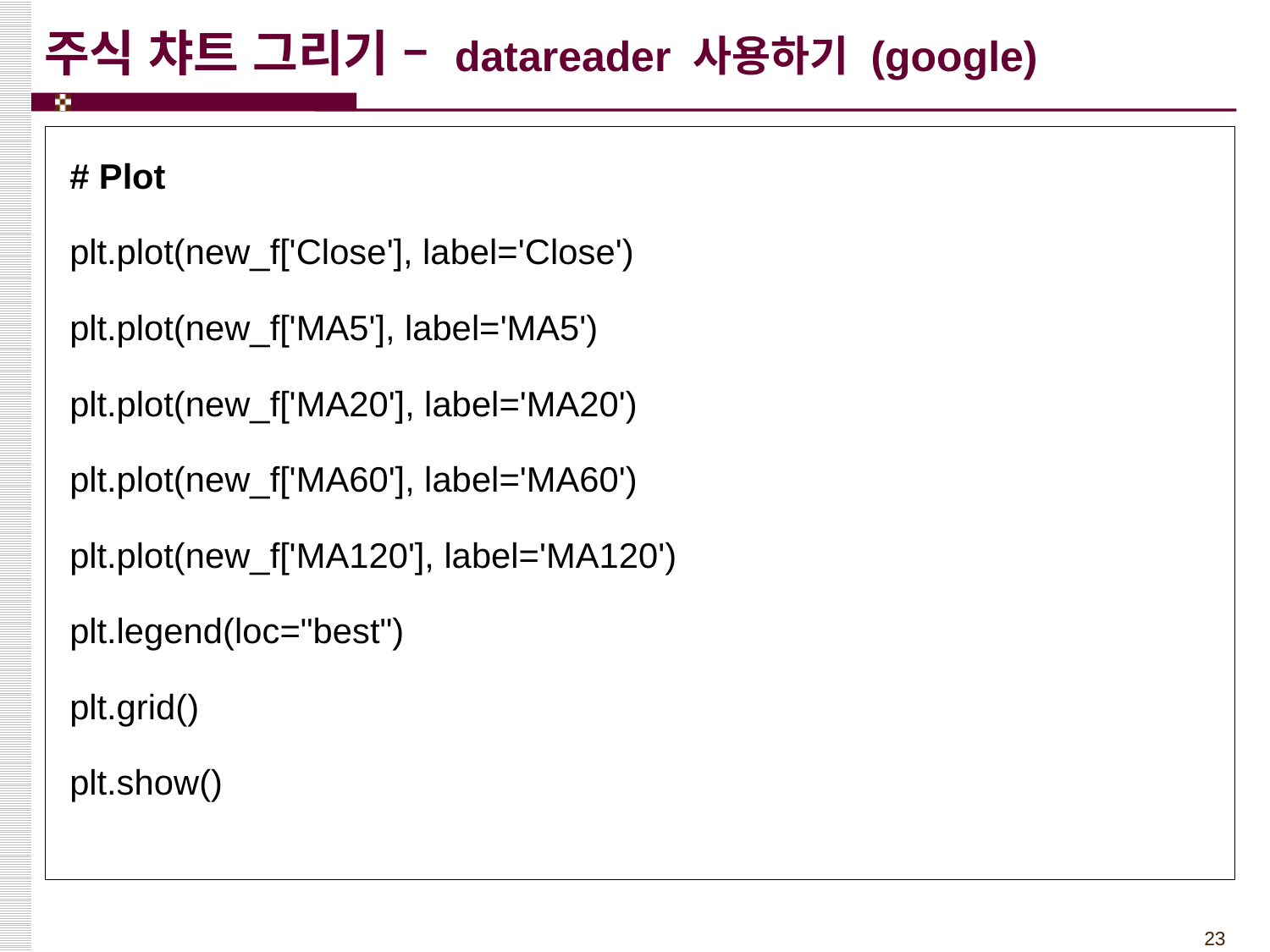

# 주식 챠트 그리기 – datareader 사용하기 (google)
# Plot
plt.plot(new_f['Close'], label='Close')
plt.plot(new_f['MA5'], label='MA5')
plt.plot(new_f['MA20'], label='MA20')
plt.plot(new_f['MA60'], label='MA60')
plt.plot(new_f['MA120'], label='MA120')
plt.legend(loc="best")
plt.grid()
plt.show()